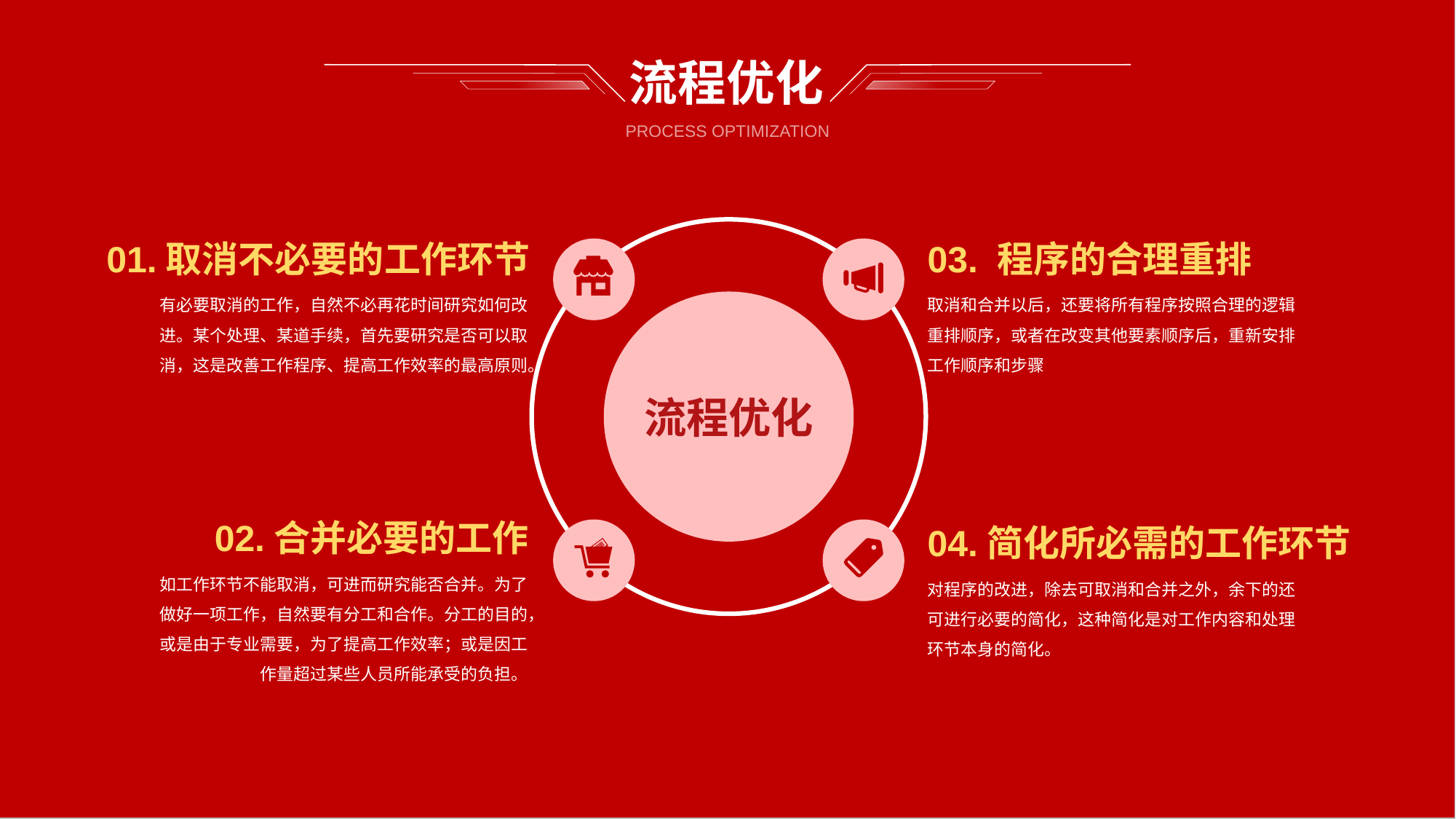

# 流程优化

PROCESS OPTIMIZATION

流程优化

01.取消不必要的工作环节
有必要取消的工作，自然不必再花时间研究如何改进。某个处理、某道手续，首先要研究是否可以取消，这是改善工作程序、提高工作效率的最高原则。
03. 程序的合理重排
取消和合并以后，还要将所有程序按照合理的逻辑重排顺序，或者在改变其他要素顺序后，重新安排工作顺序和步骤
02.合并必要的工作
如工作环节不能取消，可进而研究能否合并。为了做好一项工作，自然要有分工和合作。分工的目的，或是由于专业需要，为了提高工作效率；或是因工作量超过某些人员所能承受的负担。
04.简化所必需的工作环节
对程序的改进，除去可取消和合并之外，余下的还可进行必要的简化，这种简化是对工作内容和处理环节本身的简化。